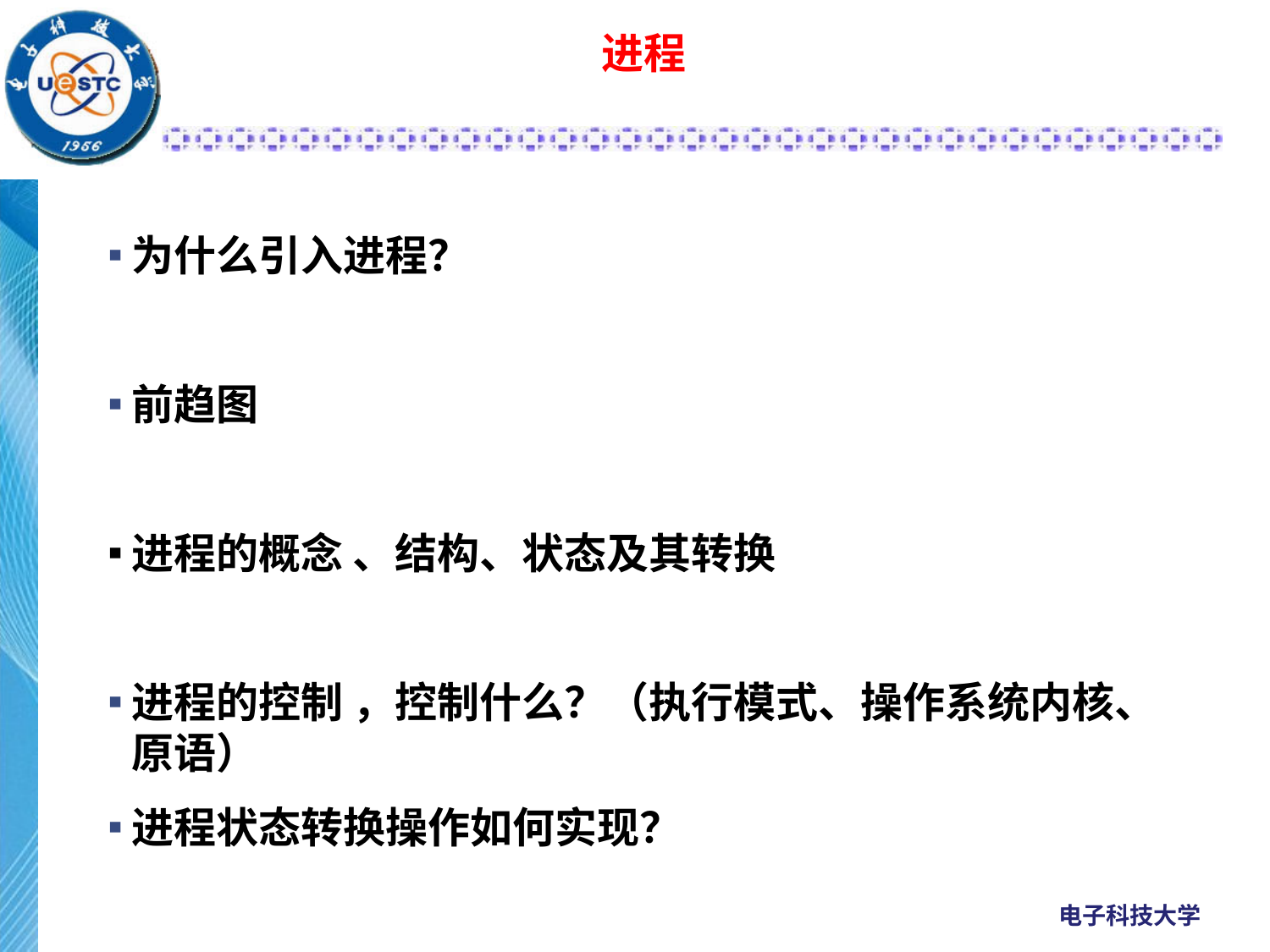

# 进程
为什么引入进程？

前趋图

进程的概念 、结构、状态及其转换

进程的控制 ，控制什么？（执行模式、操作系统内核、原语）
进程状态转换操作如何实现？